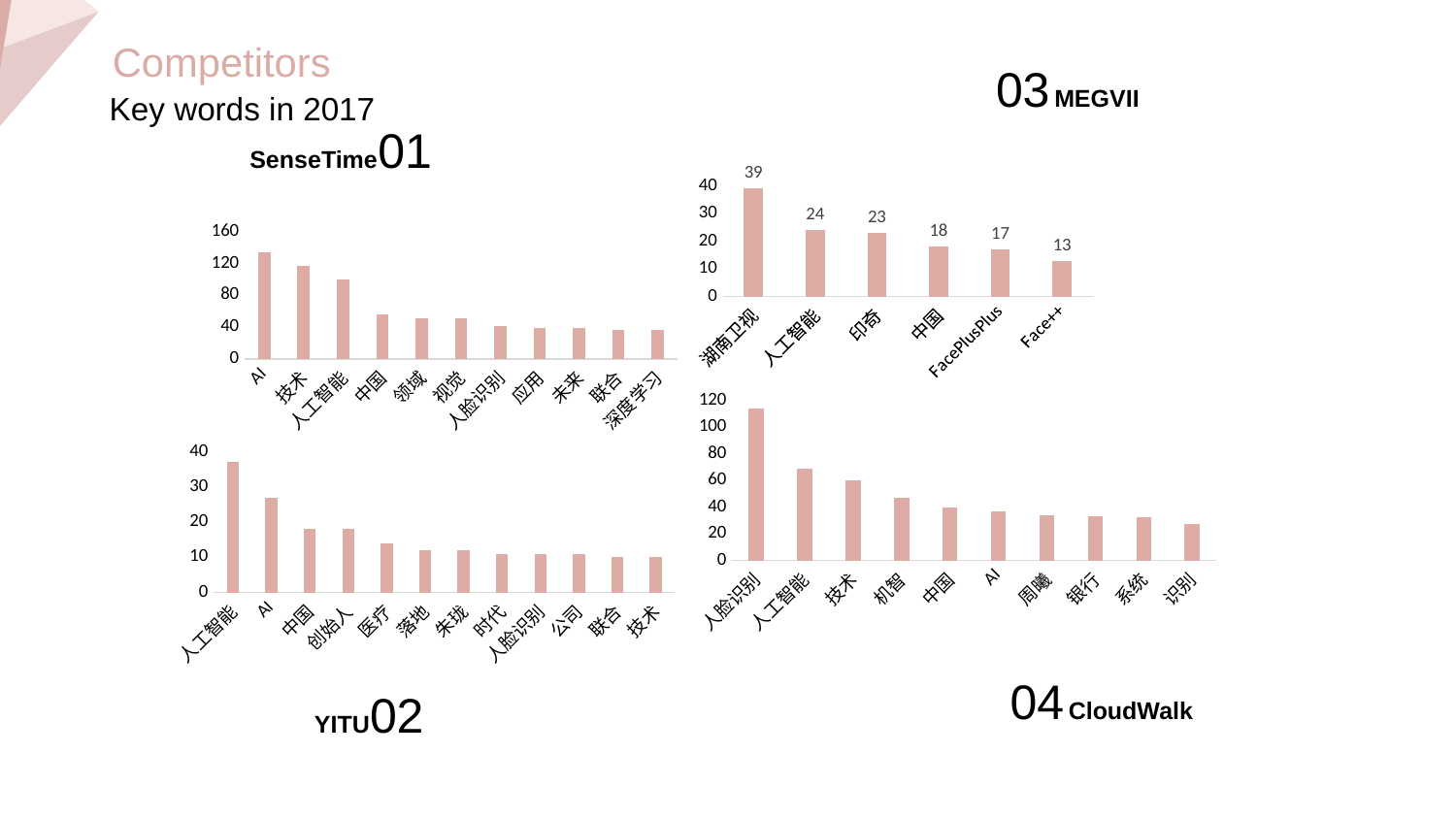

Competitors
03 MEGVII
Key words in 2017
SenseTime01

### Chart

| Category |  |
|---|---|
| 湖南卫视 | 39.0 |
| 人工智能 | 24.0 |
| 印奇 | 23.0 |
| 中国 | 18.0 |
| FacePlusPlus | 17.0 |
| Face++ | 13.0 |

### Chart

| Category |  |
|---|---|
| AI | 134.0 |
| 技术 | 117.0 |
| 人工智能 | 100.0 |
| 中国 | 56.0 |
| 领域 | 51.0 |
| 视觉 | 51.0 |
| 人脸识别 | 41.0 |
| 应用 | 39.0 |
| 未来 | 39.0 |
| 联合 | 36.0 |
| 深度学习 | 36.0 |
添加标题

### Chart

| Category |  |
|---|---|
| 人脸识别 | 114.0 |
| 人工智能 | 69.0 |
| 技术 | 60.0 |
| 机智 | 47.0 |
| 中国 | 40.0 |
| AI | 37.0 |
| 周曦 | 34.0 |
| 银行 | 33.0 |
| 系统 | 32.0 |
| 识别 | 27.0 |
添加标题

### Chart

| Category |  |
|---|---|
| 人工智能 | 37.0 |
| AI | 27.0 |
| 中国 | 18.0 |
| 创始人 | 18.0 |
| 医疗 | 14.0 |
| 落地 | 12.0 |
| 朱珑 | 12.0 |
| 时代 | 11.0 |
| 人脸识别 | 11.0 |
| 公司 | 11.0 |
| 联合 | 10.0 |
| 技术 | 10.0 |
添加标题
04 CloudWalk
YITU02